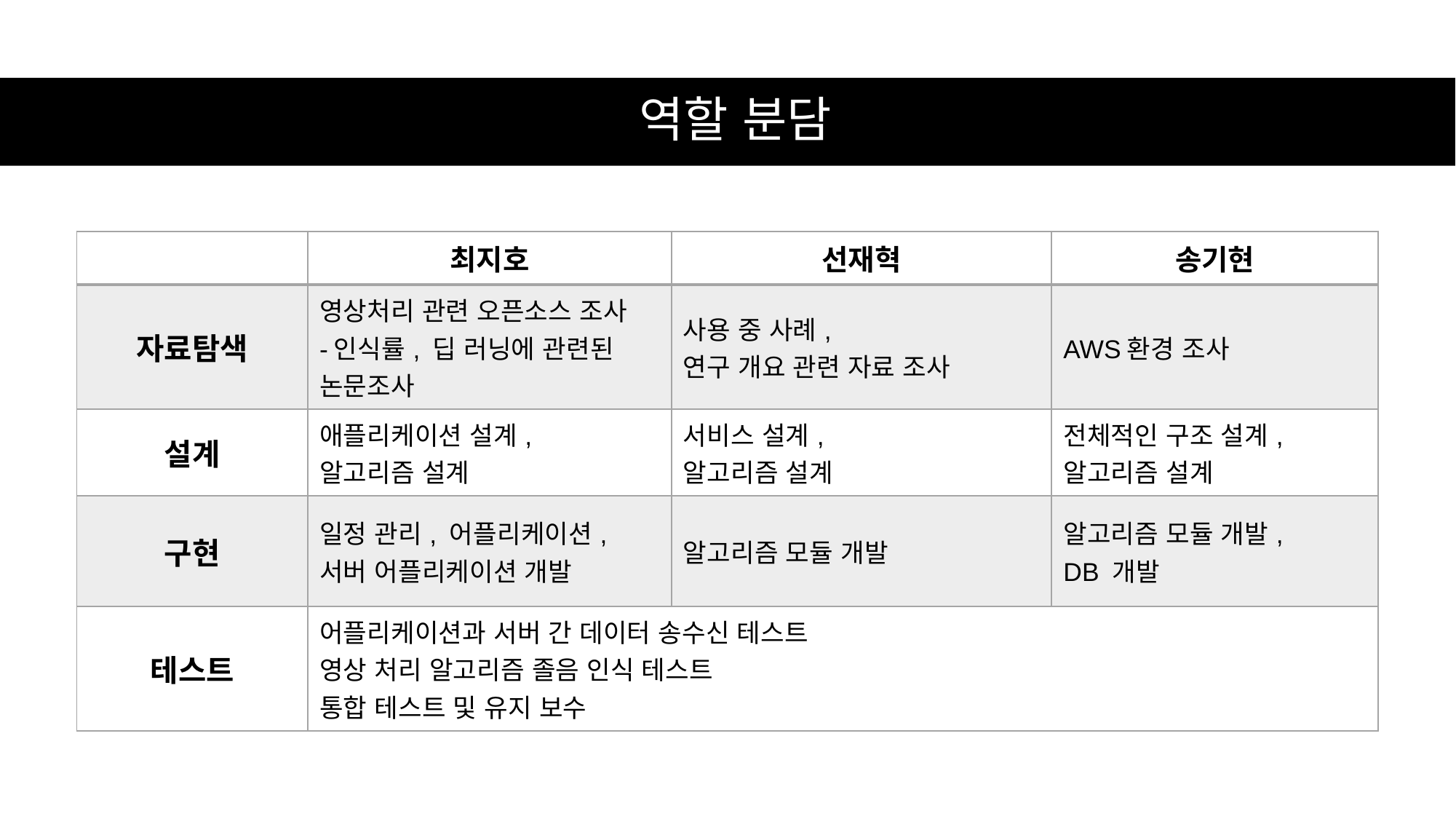

# 역할 분담

|  | 최지호 | 선재혁 | 송기현 |
| --- | --- | --- | --- |
| 자료탐색 | 영상처리 관련 오픈소스 조사 -인식률, 딥 러닝에 관련된 논문조사 | 사용 중 사례, 연구 개요 관련 자료 조사 | AWS환경 조사 |
| 설계 | 애플리케이션 설계, 알고리즘 설계 | 서비스 설계, 알고리즘 설계 | 전체적인 구조 설계, 알고리즘 설계 |
| 구현 | 일정 관리, 어플리케이션, 서버 어플리케이션 개발 | 알고리즘 모듈 개발 | 알고리즘 모듈 개발, DB 개발 |
| 테스트 | 어플리케이션과 서버 간 데이터 송수신 테스트 영상 처리 알고리즘 졸음 인식 테스트 통합 테스트 및 유지 보수 |  |  |